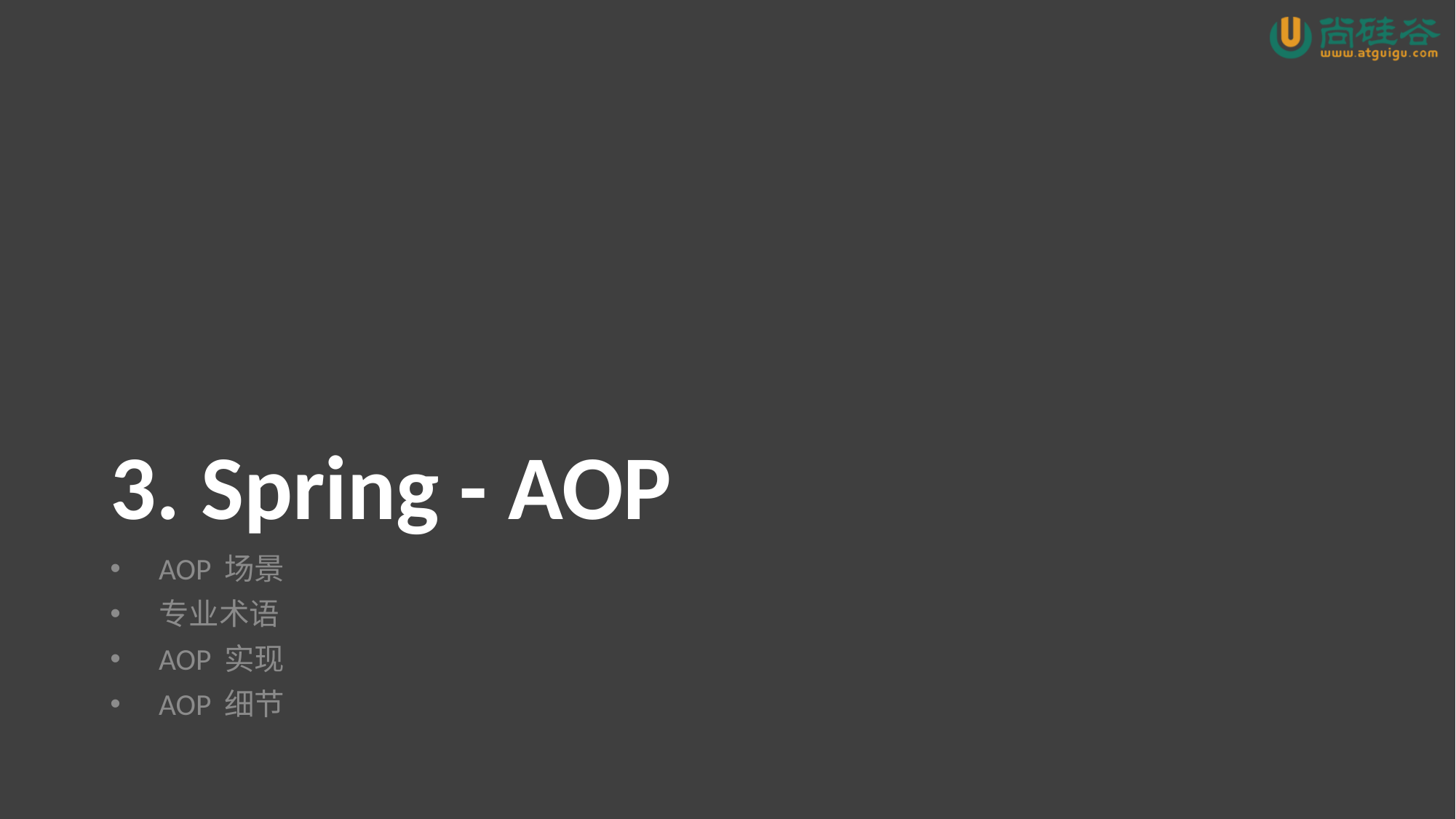

# 3. Spring - AOP
AOP 场景
专业术语
AOP 实现
AOP 细节